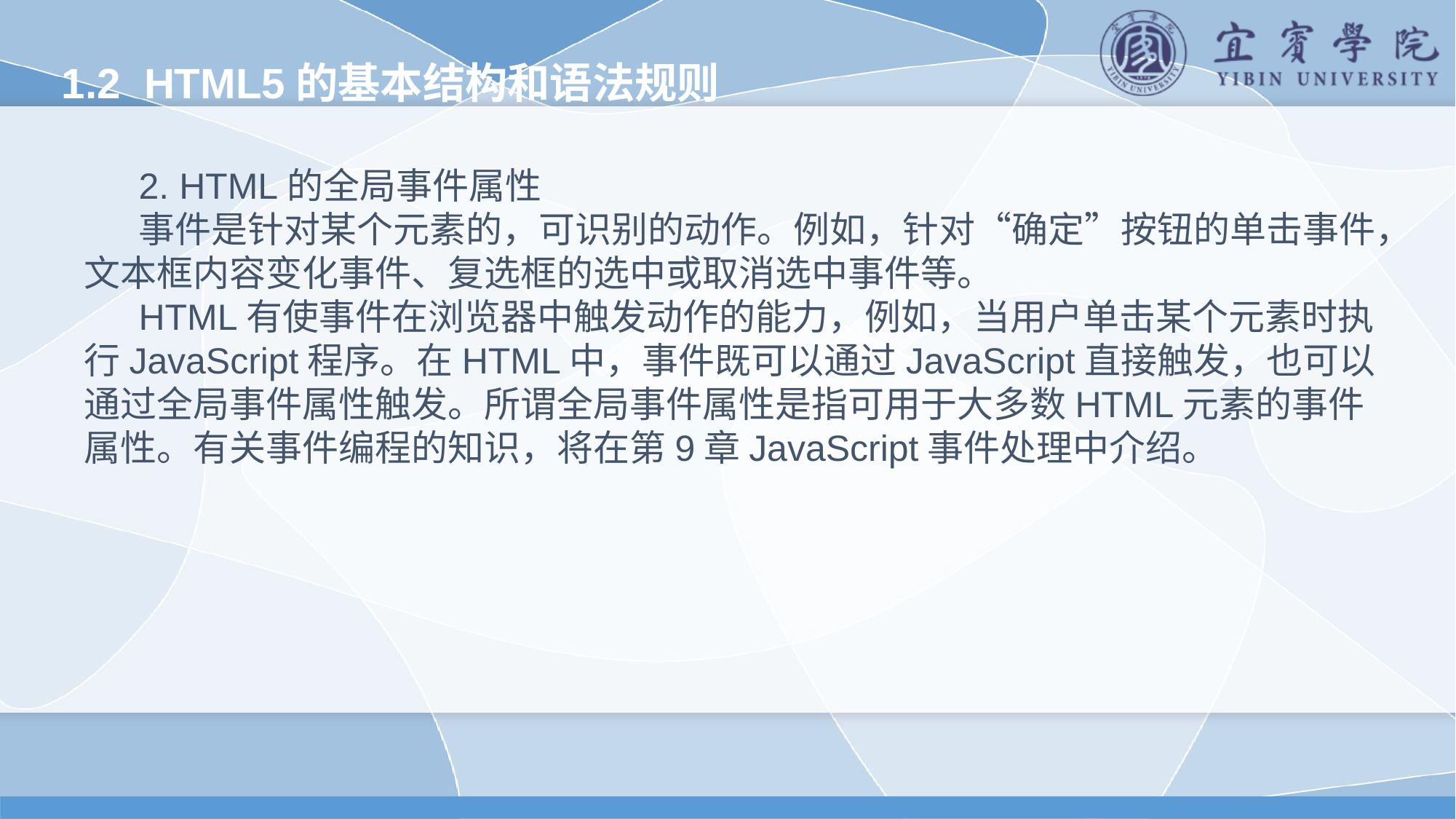

1.2  HTML5的基本结构和语法规则
2. HTML的全局事件属性
事件是针对某个元素的，可识别的动作。例如，针对“确定”按钮的单击事件，文本框内容变化事件、复选框的选中或取消选中事件等。
HTML有使事件在浏览器中触发动作的能力，例如，当用户单击某个元素时执行JavaScript程序。在HTML中，事件既可以通过JavaScript直接触发，也可以通过全局事件属性触发。所谓全局事件属性是指可用于大多数HTML元素的事件属性。有关事件编程的知识，将在第9章JavaScript事件处理中介绍。